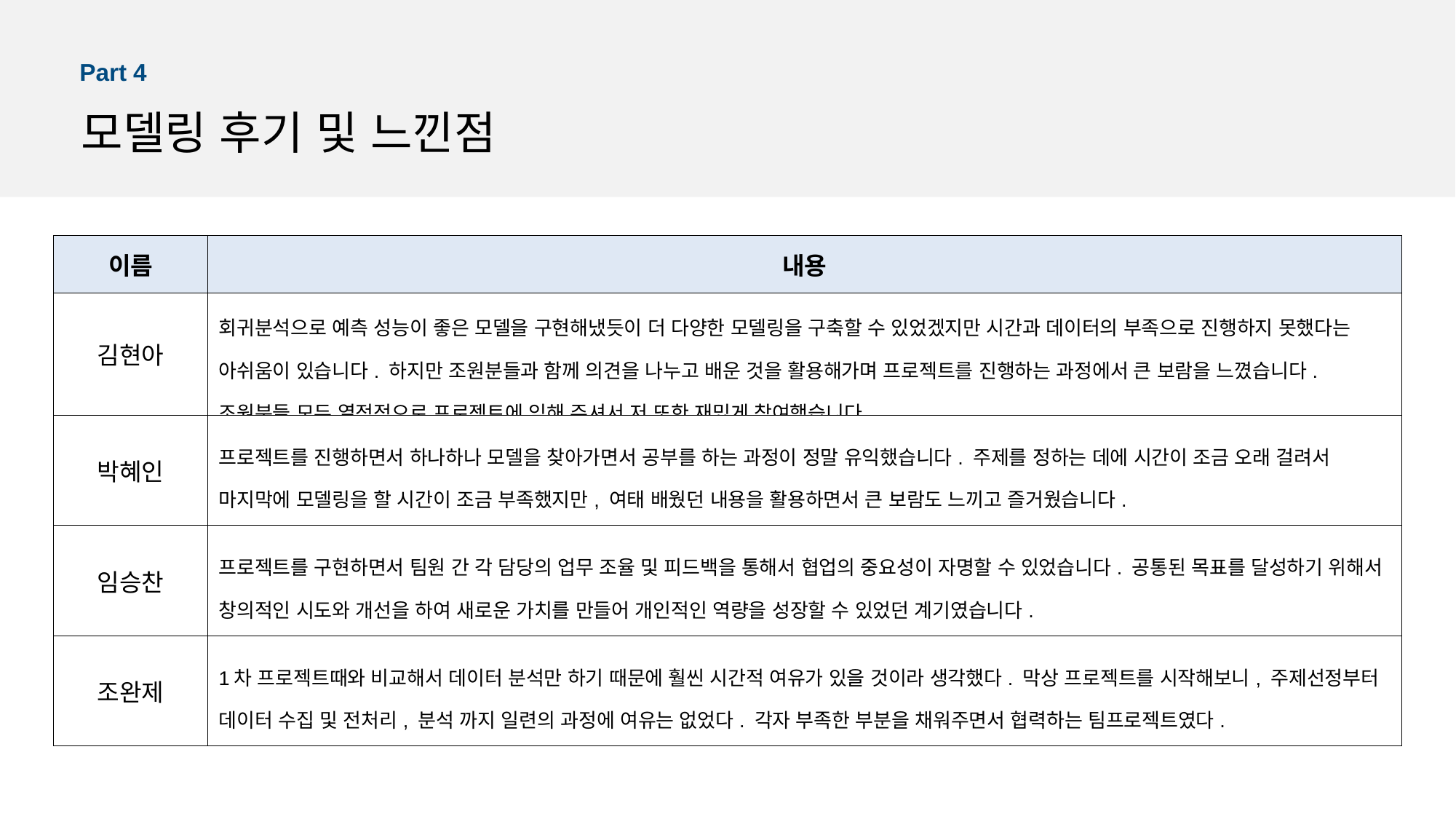

Part 4
모델링 후기 및 느낀점
| 이름 | 내용 |
| --- | --- |
| 김현아 | 회귀분석으로 예측 성능이 좋은 모델을 구현해냈듯이 더 다양한 모델링을 구축할 수 있었겠지만 시간과 데이터의 부족으로 진행하지 못했다는 아쉬움이 있습니다. 하지만 조원분들과 함께 의견을 나누고 배운 것을 활용해가며 프로젝트를 진행하는 과정에서 큰 보람을 느꼈습니다. 조원분들 모두 열정적으로 프로젝트에 임해 주셔서 저 또한 재밌게 참여했습니다. |
| 박혜인 | 프로젝트를 진행하면서 하나하나 모델을 찾아가면서 공부를 하는 과정이 정말 유익했습니다. 주제를 정하는 데에 시간이 조금 오래 걸려서 마지막에 모델링을 할 시간이 조금 부족했지만, 여태 배웠던 내용을 활용하면서 큰 보람도 느끼고 즐거웠습니다. |
| 임승찬 | 프로젝트를 구현하면서 팀원 간 각 담당의 업무 조율 및 피드백을 통해서 협업의 중요성이 자명할 수 있었습니다. 공통된 목표를 달성하기 위해서 창의적인 시도와 개선을 하여 새로운 가치를 만들어 개인적인 역량을 성장할 수 있었던 계기였습니다. |
| 조완제 | 1차 프로젝트때와 비교해서 데이터 분석만 하기 때문에 훨씬 시간적 여유가 있을 것이라 생각했다. 막상 프로젝트를 시작해보니, 주제선정부터 데이터 수집 및 전처리, 분석 까지 일련의 과정에 여유는 없었다. 각자 부족한 부분을 채워주면서 협력하는 팀프로젝트였다. |